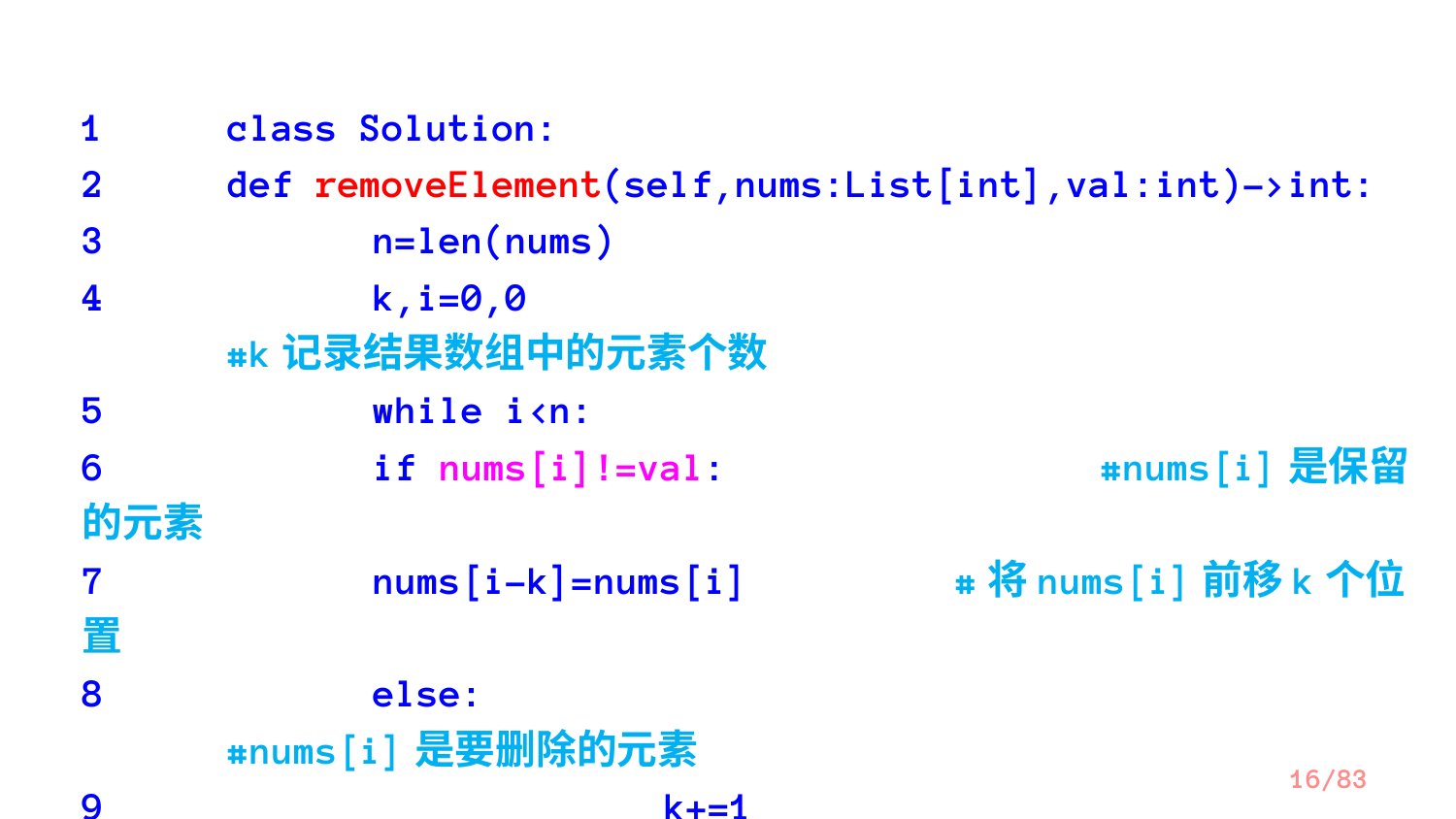

1	class Solution:
2    	def removeElement(self,nums:List[int],val:int)->int:
3    		n=len(nums)
4      	k,i=0,0 							#k记录结果数组中的元素个数
5      	while i<n:
6       	if nums[i]!=val:  			#nums[i]是保留的元素
7          	nums[i-k]=nums[i] 		#将nums[i]前移k个位置
8        	else:  							#nums[i]是要删除的元素
9    				k+=1       				#k增1
10      	i+=1
11    	return n-k        				#返回结果数组的长度n-k
16/83